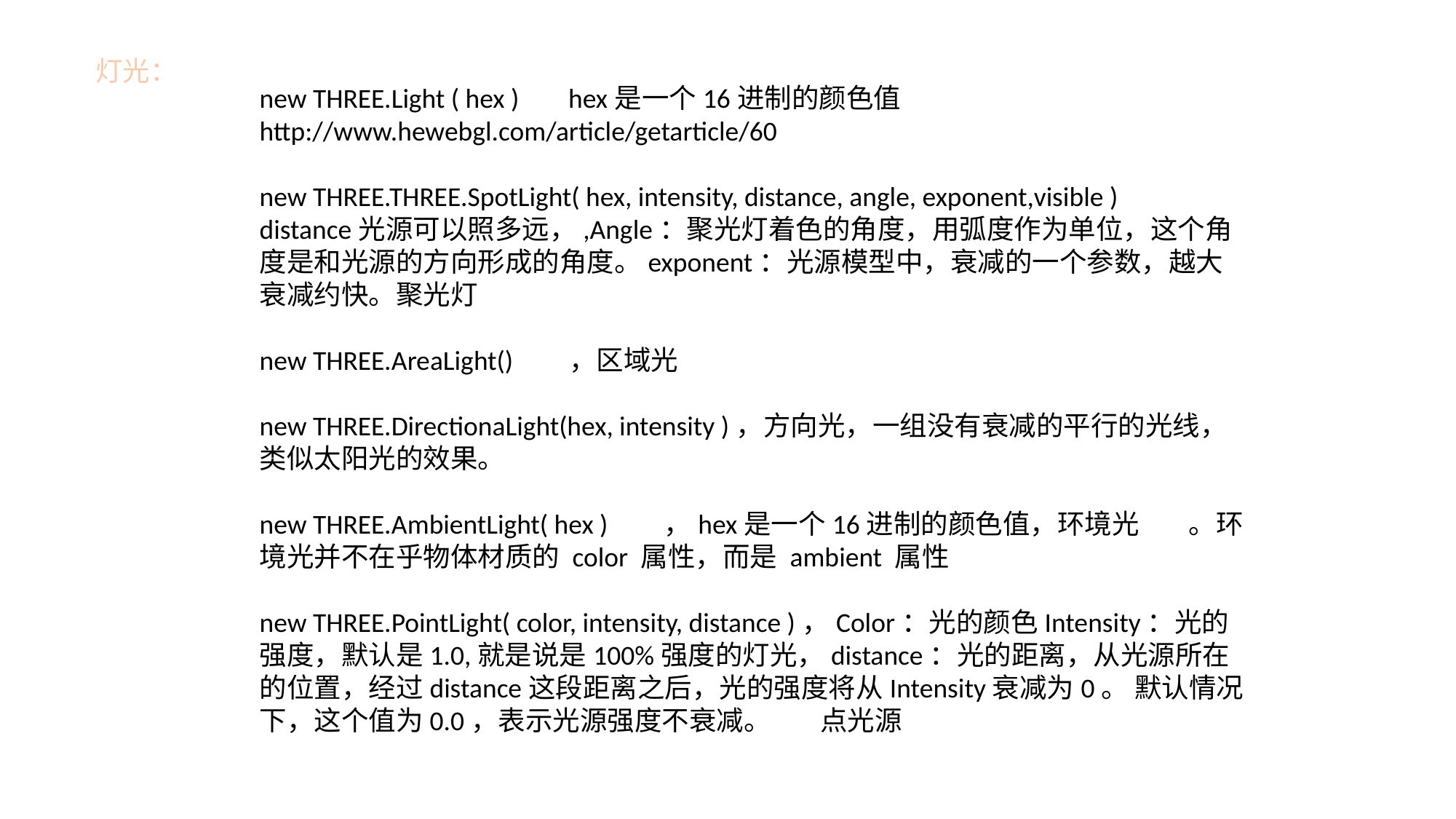

灯光：
new THREE.Light ( hex )        hex是一个16进制的颜色值 http://www.hewebgl.com/article/getarticle/60

new THREE.THREE.SpotLight( hex, intensity, distance, angle, exponent,visible )        distance光源可以照多远，,Angle：聚光灯着色的角度，用弧度作为单位，这个角度是和光源的方向形成的角度。exponent：光源模型中，衰减的一个参数，越大衰减约快。聚光灯

new THREE.AreaLight()        ，区域光

new THREE.DirectionaLight(hex, intensity )，方向光，一组没有衰减的平行的光线，类似太阳光的效果。

new THREE.AmbientLight( hex )        ，hex是一个16进制的颜色值，环境光        。环境光并不在乎物体材质的 color 属性，而是 ambient 属性

new THREE.PointLight( color, intensity, distance )，Color：光的颜色Intensity：光的强度，默认是1.0,就是说是100%强度的灯光，distance：光的距离，从光源所在的位置，经过distance这段距离之后，光的强度将从Intensity衰减为0。 默认情况下，这个值为0.0，表示光源强度不衰减。        点光源